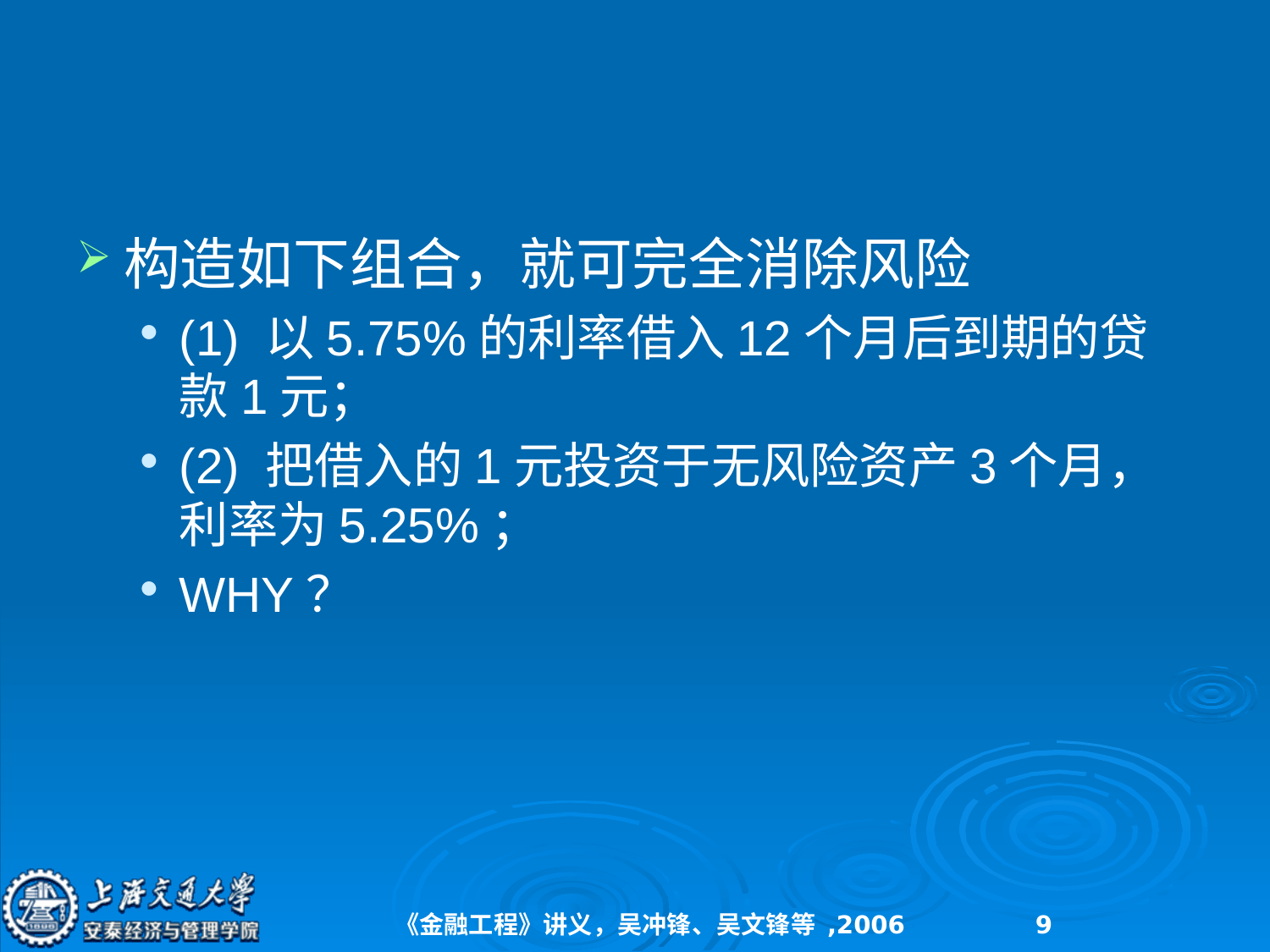

#
构造如下组合，就可完全消除风险
(1) 以5.75%的利率借入12个月后到期的贷款1元；
(2) 把借入的1元投资于无风险资产3个月，利率为5.25%；
WHY？